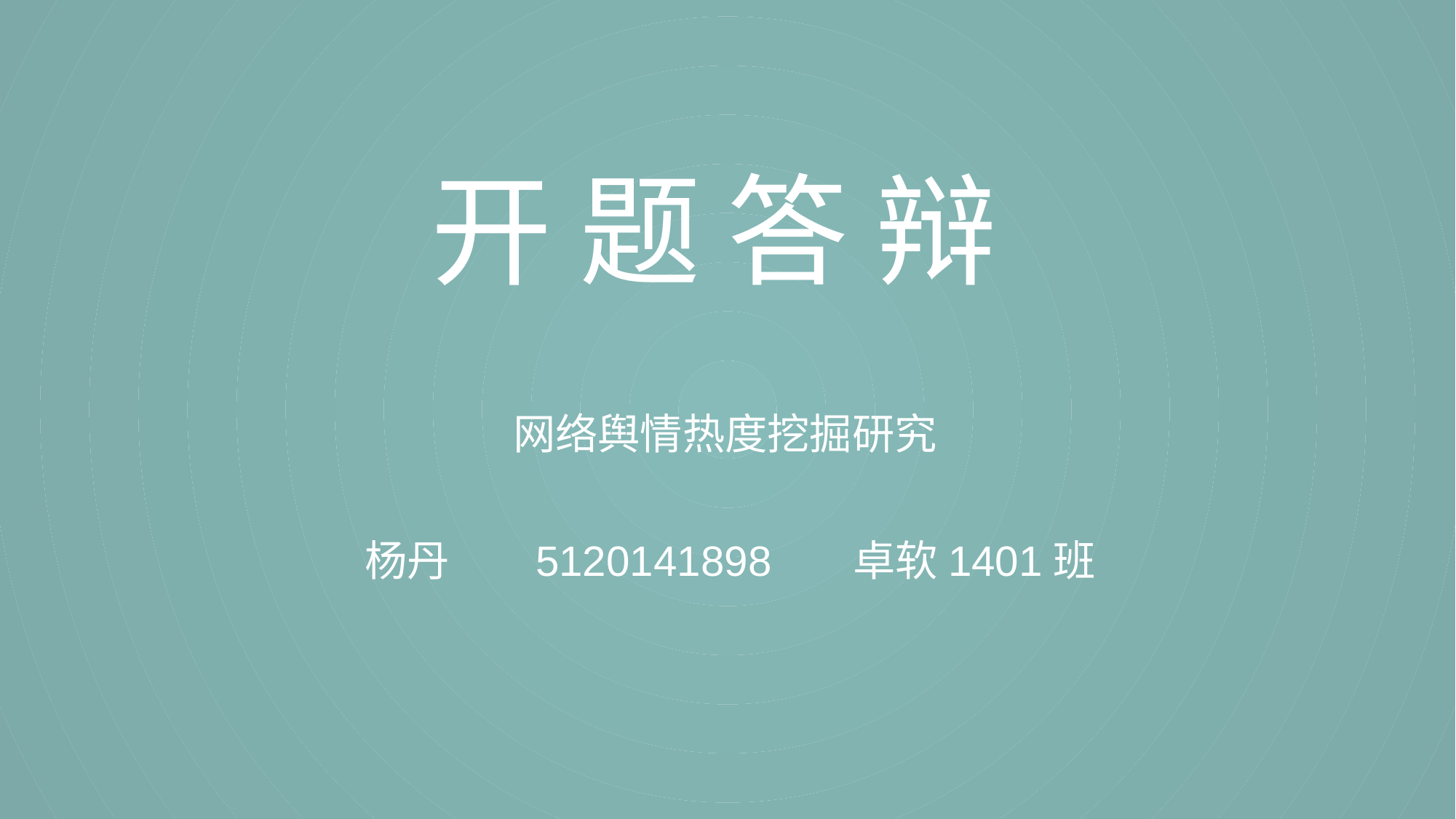

开 题 答 辩
网络舆情热度挖掘研究
杨丹        5120141898      卓软1401班